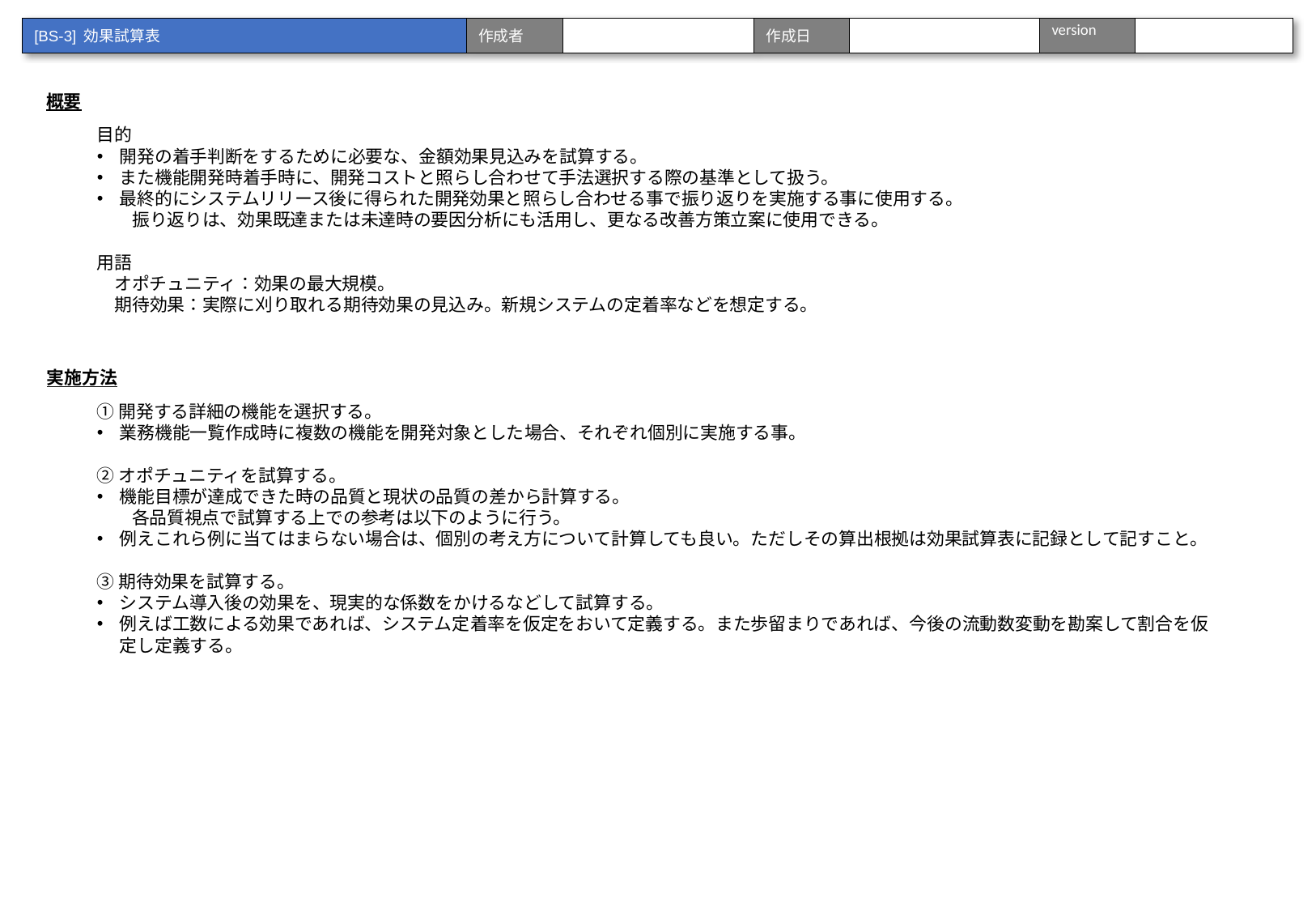

| [BS-3] 効果試算表 | 作成者 |  | 作成日 |  | version |  |
| --- | --- | --- | --- | --- | --- | --- |
概要
目的
開発の着手判断をするために必要な、金額効果見込みを試算する。
また機能開発時着手時に、開発コストと照らし合わせて手法選択する際の基準として扱う。
最終的にシステムリリース後に得られた開発効果と照らし合わせる事で振り返りを実施する事に使用する。
　　振り返りは、効果既達または未達時の要因分析にも活用し、更なる改善方策立案に使用できる。

用語
　オポチュニティ：効果の最大規模。
　期待効果：実際に刈り取れる期待効果の見込み。新規システムの定着率などを想定する。
実施方法
①開発する詳細の機能を選択する。
業務機能一覧作成時に複数の機能を開発対象とした場合、それぞれ個別に実施する事。

②オポチュニティを試算する。
機能目標が達成できた時の品質と現状の品質の差から計算する。
　　各品質視点で試算する上での参考は以下のように行う。
例えこれら例に当てはまらない場合は、個別の考え方について計算しても良い。ただしその算出根拠は効果試算表に記録として記すこと。

③期待効果を試算する。
システム導入後の効果を、現実的な係数をかけるなどして試算する。
例えば工数による効果であれば、システム定着率を仮定をおいて定義する。また歩留まりであれば、今後の流動数変動を勘案して割合を仮定し定義する。